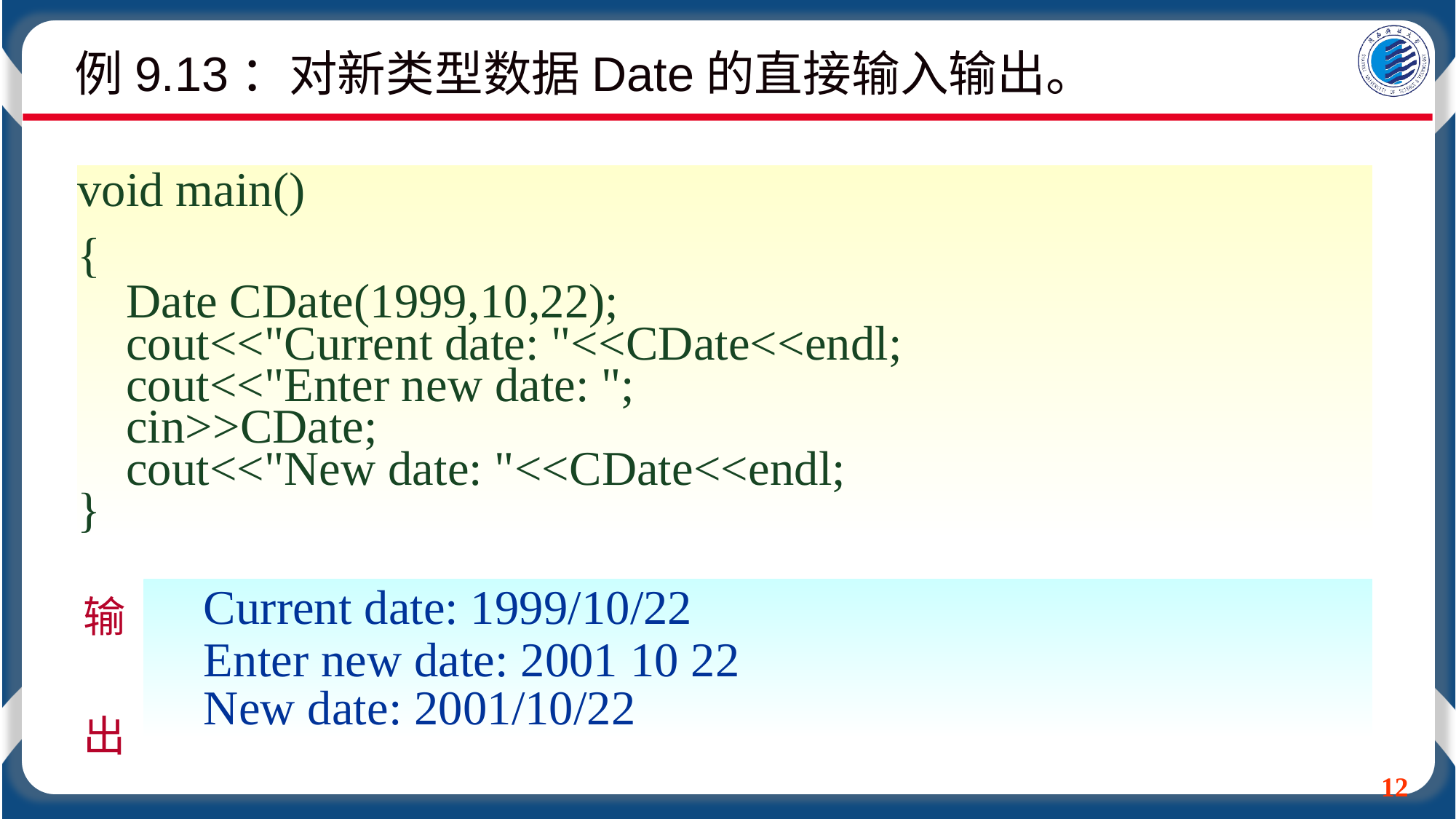

例9.13：对新类型数据Date的直接输入输出。
void main()
{
    Date CDate(1999,10,22);
    cout<<"Current date: "<<CDate<<endl;
    cout<<"Enter new date: ";
    cin>>CDate;
    cout<<"New date: "<<CDate<<endl;
}
输

出
　Current date: 1999/10/22
　Enter new date: 2001 10 22
　New date: 2001/10/22
12